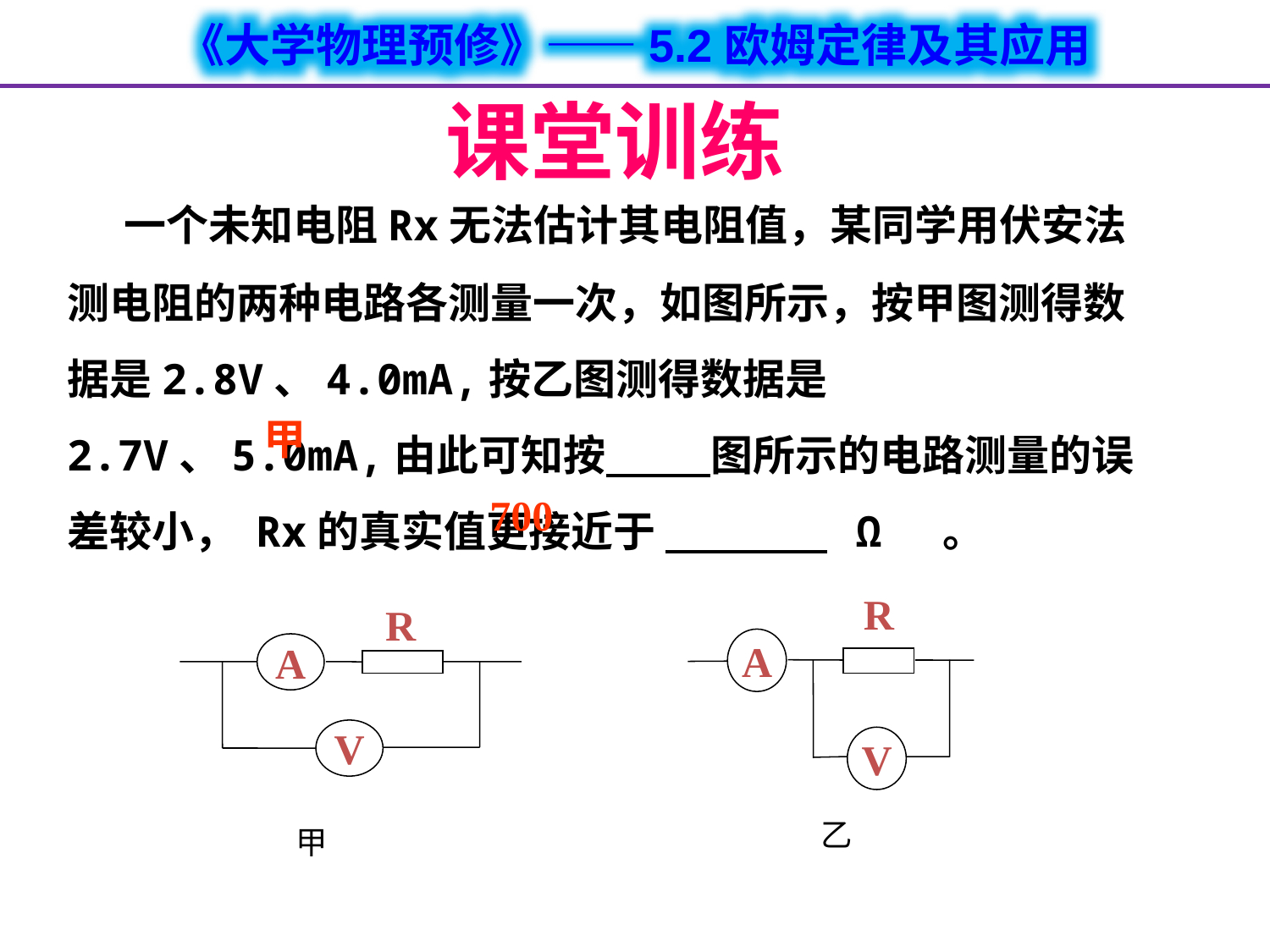

课堂训练
    一个未知电阻Rx无法估计其电阻值，某同学用伏安法测电阻的两种电路各测量一次，如图所示，按甲图测得数据是2.8V、4.0mA,按乙图测得数据是2.7V、5.0mA,由此可知按           图所示的电路测量的误差较小， Rx的真实值更接近于                    Ω  。
甲
700
R
A

V

R
A

V

乙
甲